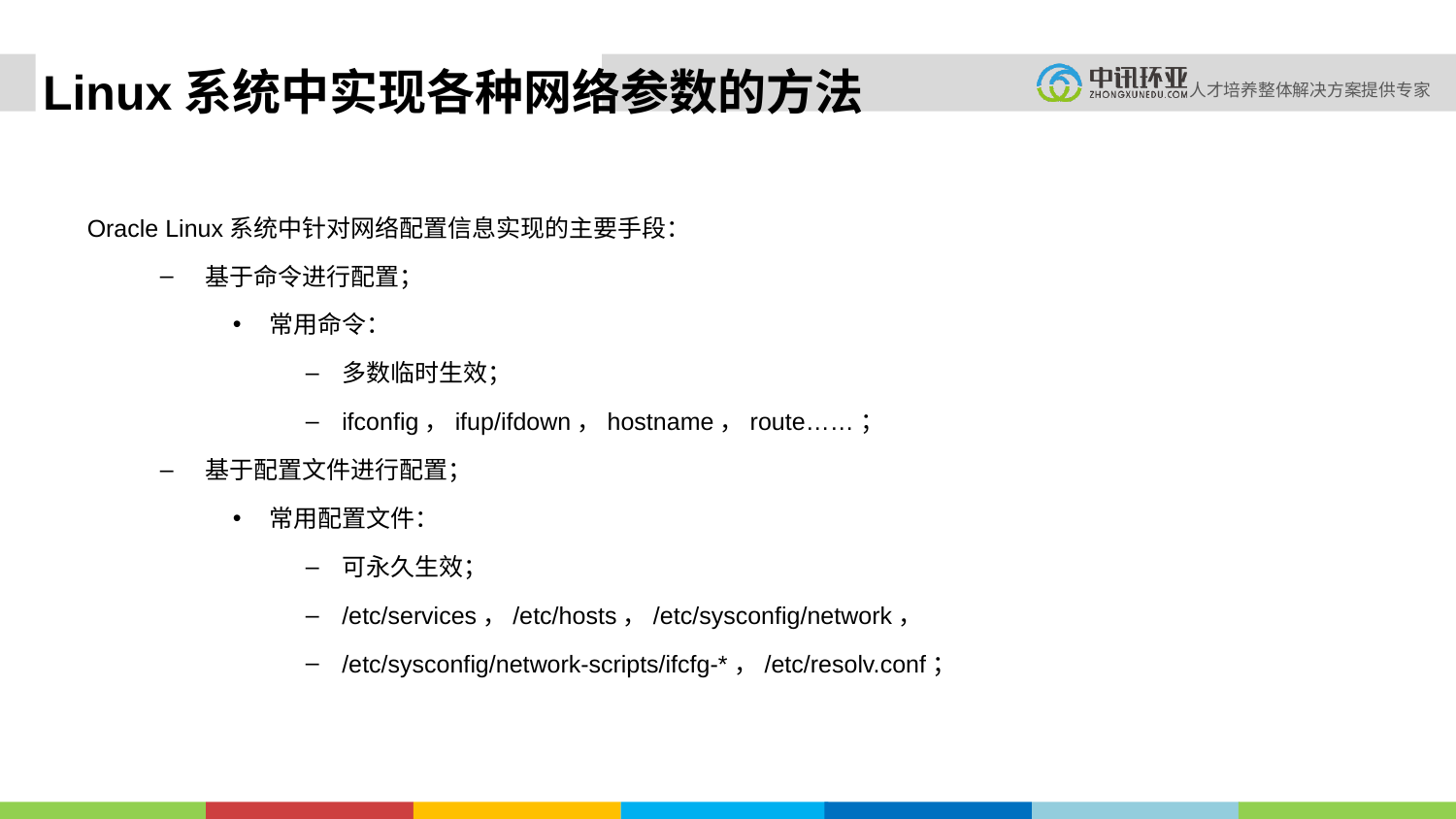

# Linux系统中实现各种网络参数的方法
Oracle Linux系统中针对网络配置信息实现的主要手段：
基于命令进行配置；
常用命令：
多数临时生效；
ifconfig，ifup/ifdown，hostname，route……；
基于配置文件进行配置；
常用配置文件：
可永久生效；
/etc/services，/etc/hosts，/etc/sysconfig/network，
/etc/sysconfig/network-scripts/ifcfg-*，/etc/resolv.conf；